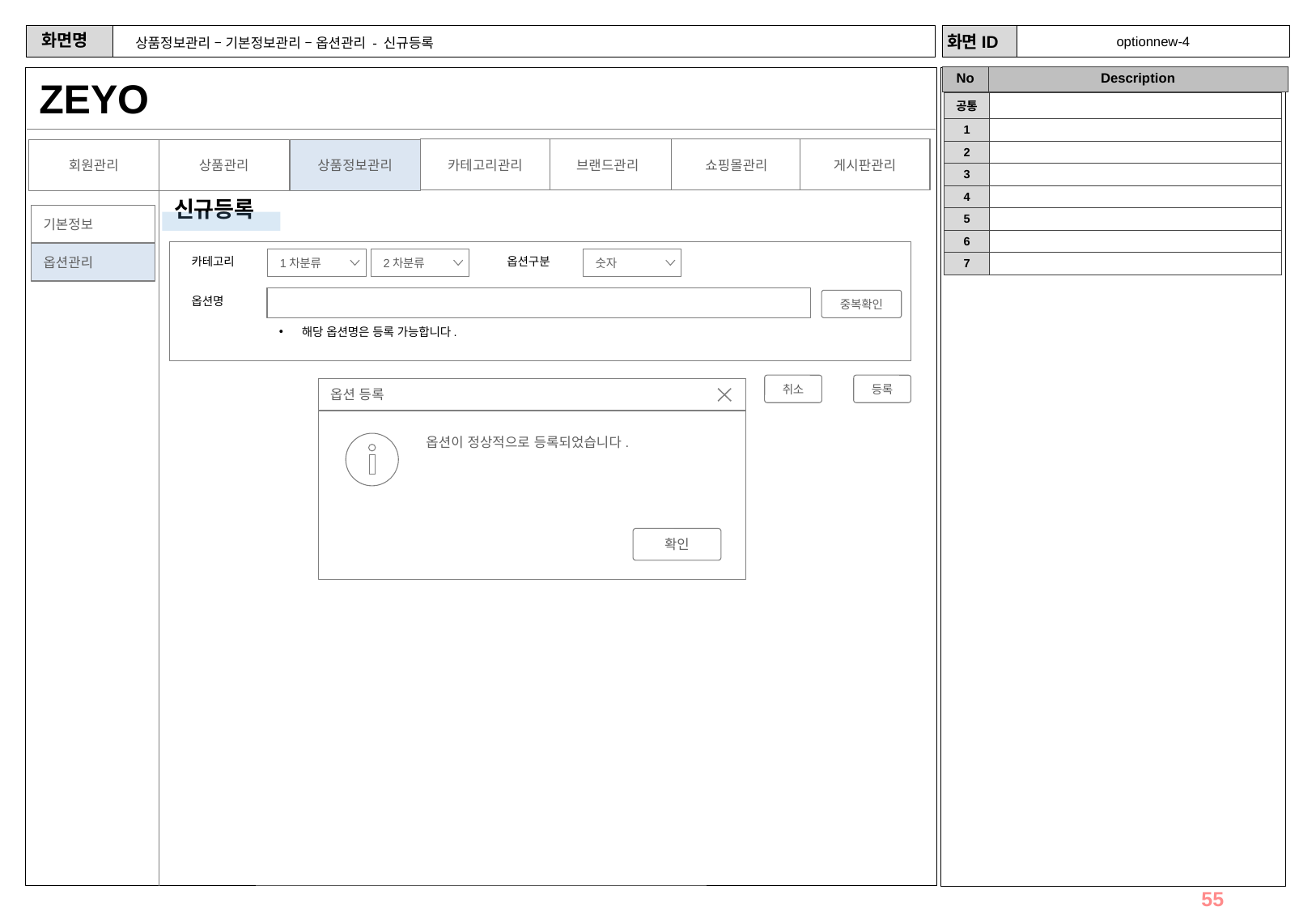

optionnew-4
# 상품정보관리 – 기본정보관리 – 옵션관리 - 신규등록
ZEYO
| 공통 |  |
| --- | --- |
| 1 |  |
| 2 |  |
| 3 |  |
| 4 |  |
| 5 |  |
| 6 |  |
| 7 |  |
카테고리관리
브랜드관리
쇼핑몰관리
게시판관리
회원관리
상품관리
상품정보관리
신규등록

기본정보

옵션관리
카테고리
옵션구분
1차분류

2차분류

숫자

옵션명
중복확인
해당 옵션명은 등록 가능합니다.
취소
등록
옵션 등록

옵션이 정상적으로 등록되었습니다.

Abort
Cancel
확인
55